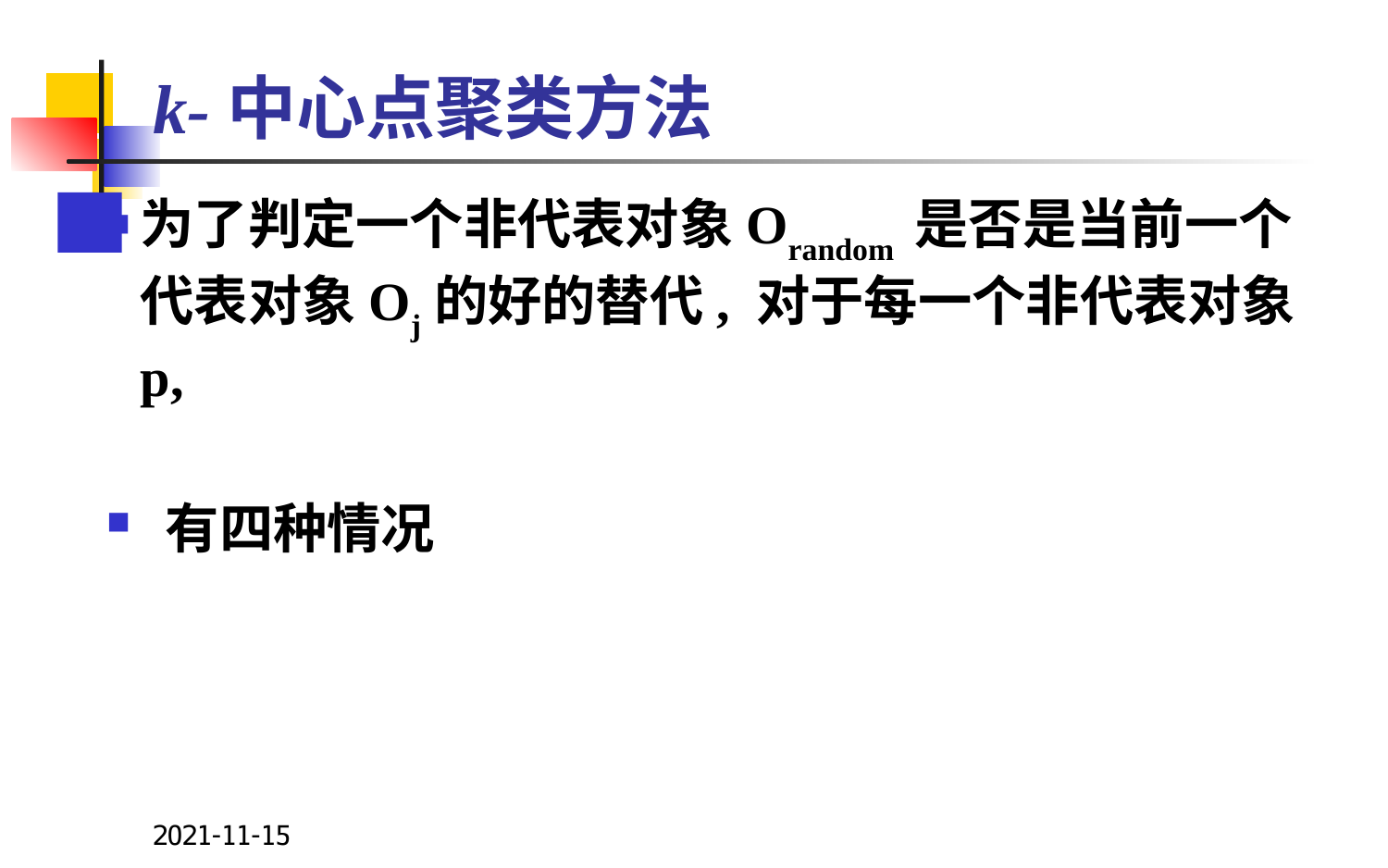

# k-中心点聚类方法
为了判定一个非代表对象Orandom 是否是当前一个代表对象Oj的好的替代, 对于每一个非代表对象p,

 有四种情况

2021-11-15